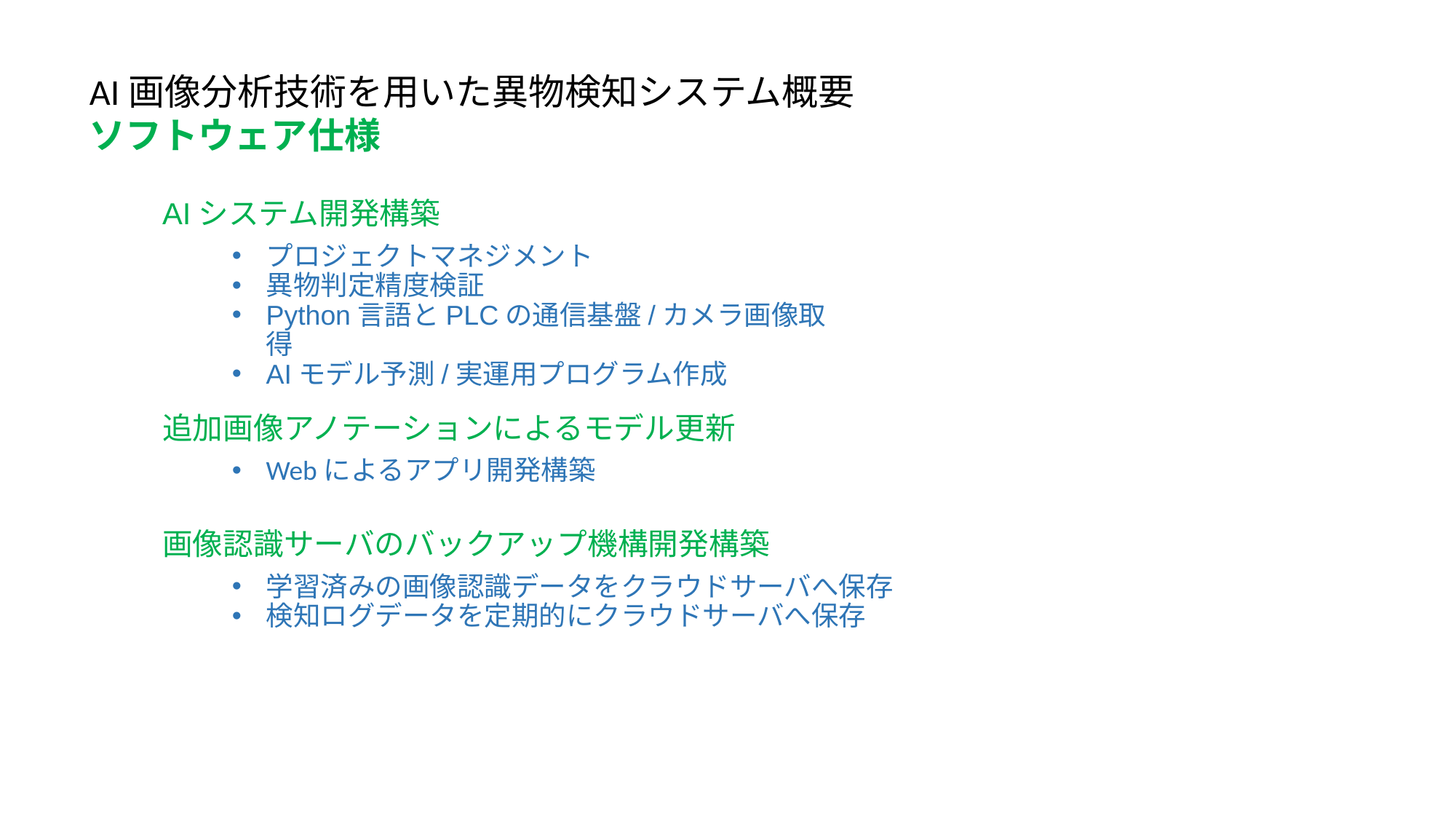

AI画像分析技術を用いた異物検知システム概要
ソフトウェア仕様
操作室
AIシステム開発構築
プロジェクトマネジメント
異物判定精度検証
Python言語とPLCの通信基盤/カメラ画像取得
AIモデル予測/実運用プログラム作成
追加画像アノテーションによるモデル更新
Webによるアプリ開発構築
画像認識サーバのバックアップ機構開発構築
学習済みの画像認識データをクラウドサーバへ保存
検知ログデータを定期的にクラウドサーバへ保存